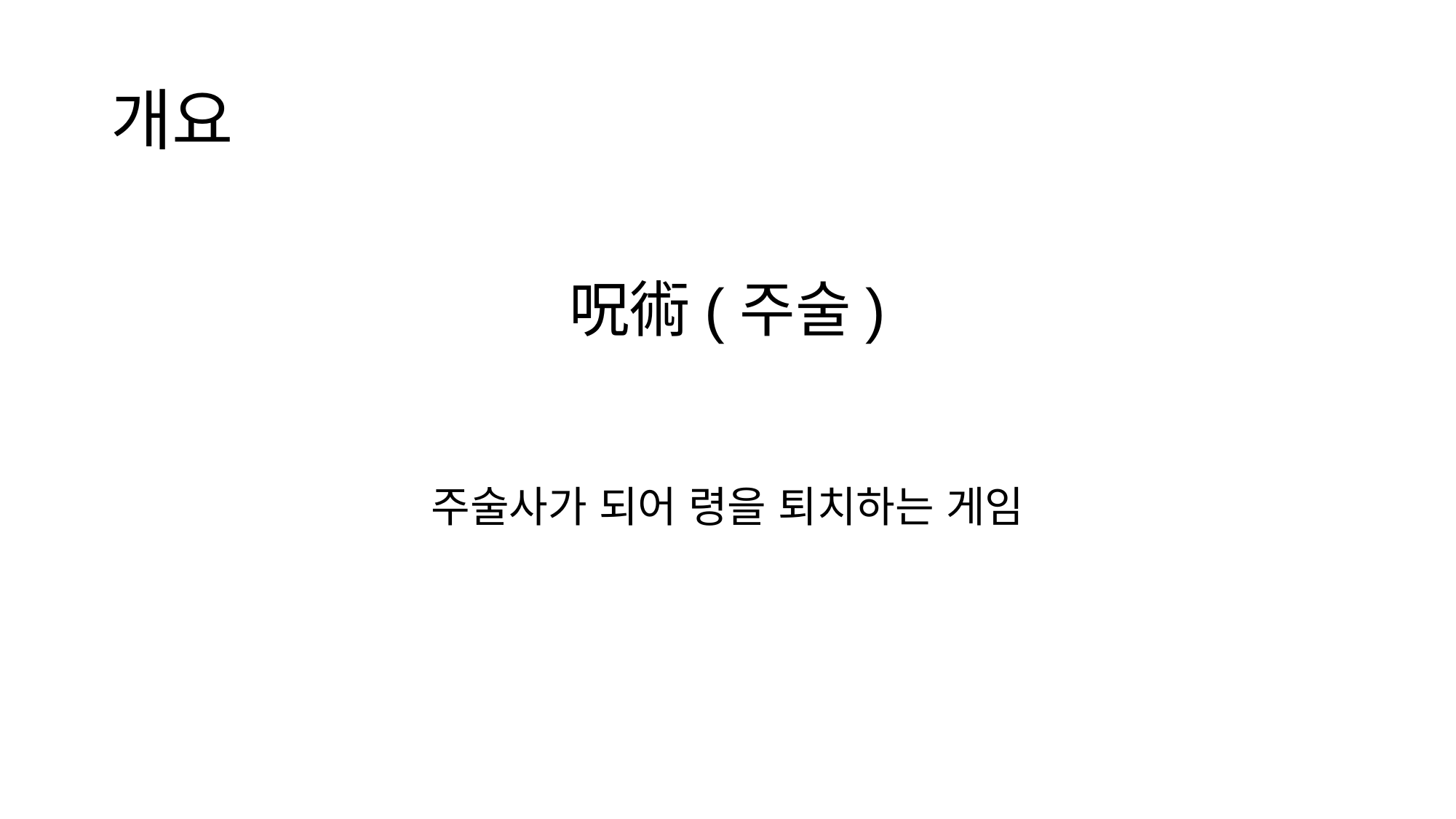

# 개요
呪術(주술)

주술사가 되어 령을 퇴치하는 게임